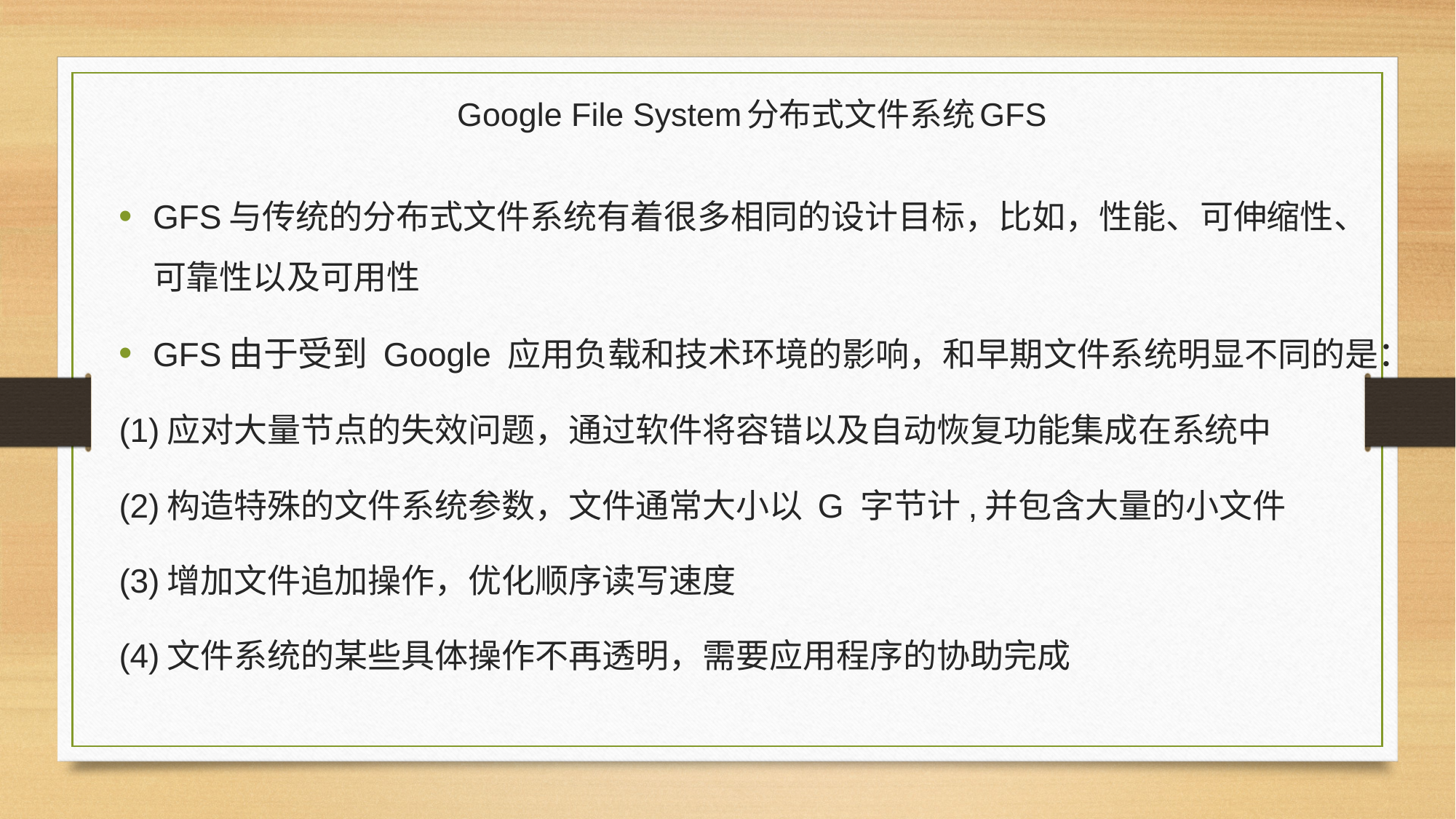

# Google File System分布式文件系统GFS
GFS与传统的分布式文件系统有着很多相同的设计目标，比如，性能、可伸缩性、可靠性以及可用性
GFS由于受到 Google 应用负载和技术环境的影响，和早期文件系统明显不同的是：
(1)应对大量节点的失效问题，通过软件将容错以及自动恢复功能集成在系统中
(2)构造特殊的文件系统参数，文件通常大小以 G 字节计,并包含大量的小文件
(3)增加文件追加操作，优化顺序读写速度
(4)文件系统的某些具体操作不再透明，需要应用程序的协助完成